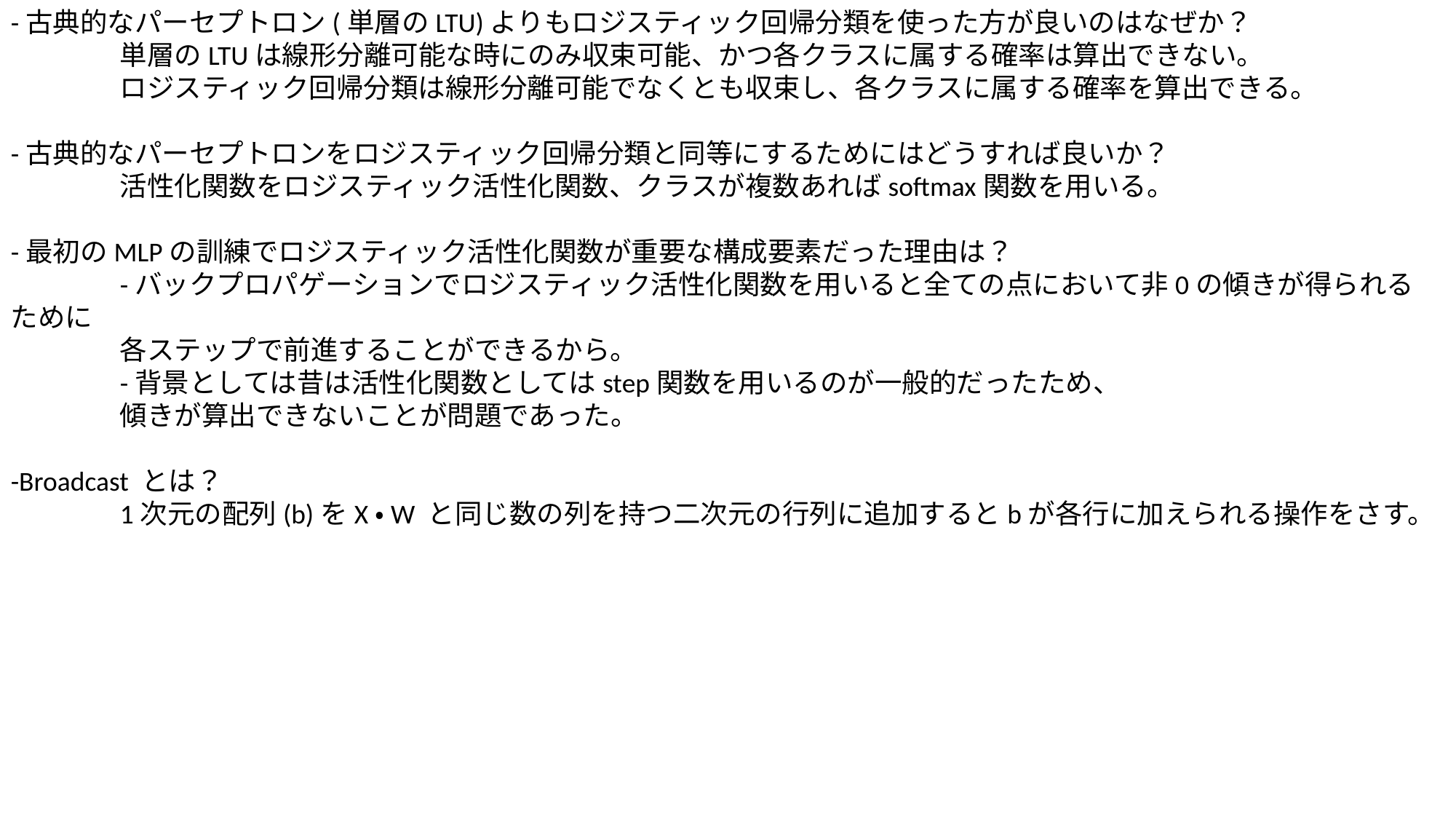

-古典的なパーセプトロン(単層のLTU)よりもロジスティック回帰分類を使った方が良いのはなぜか？
	単層のLTUは線形分離可能な時にのみ収束可能、かつ各クラスに属する確率は算出できない。
	ロジスティック回帰分類は線形分離可能でなくとも収束し、各クラスに属する確率を算出できる。

-古典的なパーセプトロンをロジスティック回帰分類と同等にするためにはどうすれば良いか？
	活性化関数をロジスティック活性化関数、クラスが複数あればsoftmax関数を用いる。

-最初のMLPの訓練でロジスティック活性化関数が重要な構成要素だった理由は？
	-バックプロパゲーションでロジスティック活性化関数を用いると全ての点において非0の傾きが得られるために
	各ステップで前進することができるから。
	-背景としては昔は活性化関数としてはstep関数を用いるのが一般的だったため、
	傾きが算出できないことが問題であった。

-Broadcast とは？
	1次元の配列(b)をX・W と同じ数の列を持つ二次元の行列に追加するとbが各行に加えられる操作をさす。